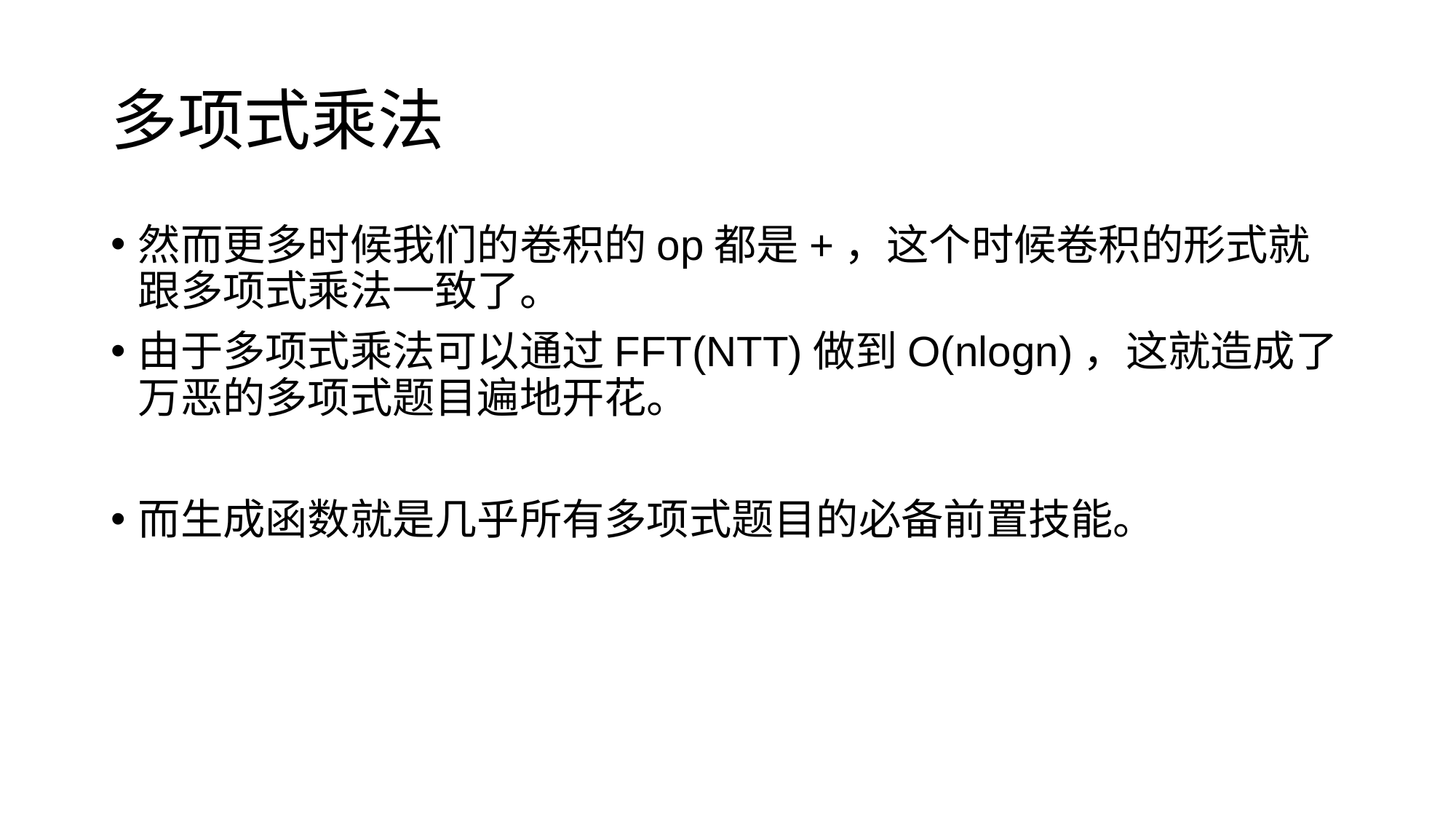

# 多项式乘法
然而更多时候我们的卷积的op都是+，这个时候卷积的形式就跟多项式乘法一致了。
由于多项式乘法可以通过FFT(NTT)做到O(nlogn)，这就造成了万恶的多项式题目遍地开花。

而生成函数就是几乎所有多项式题目的必备前置技能。